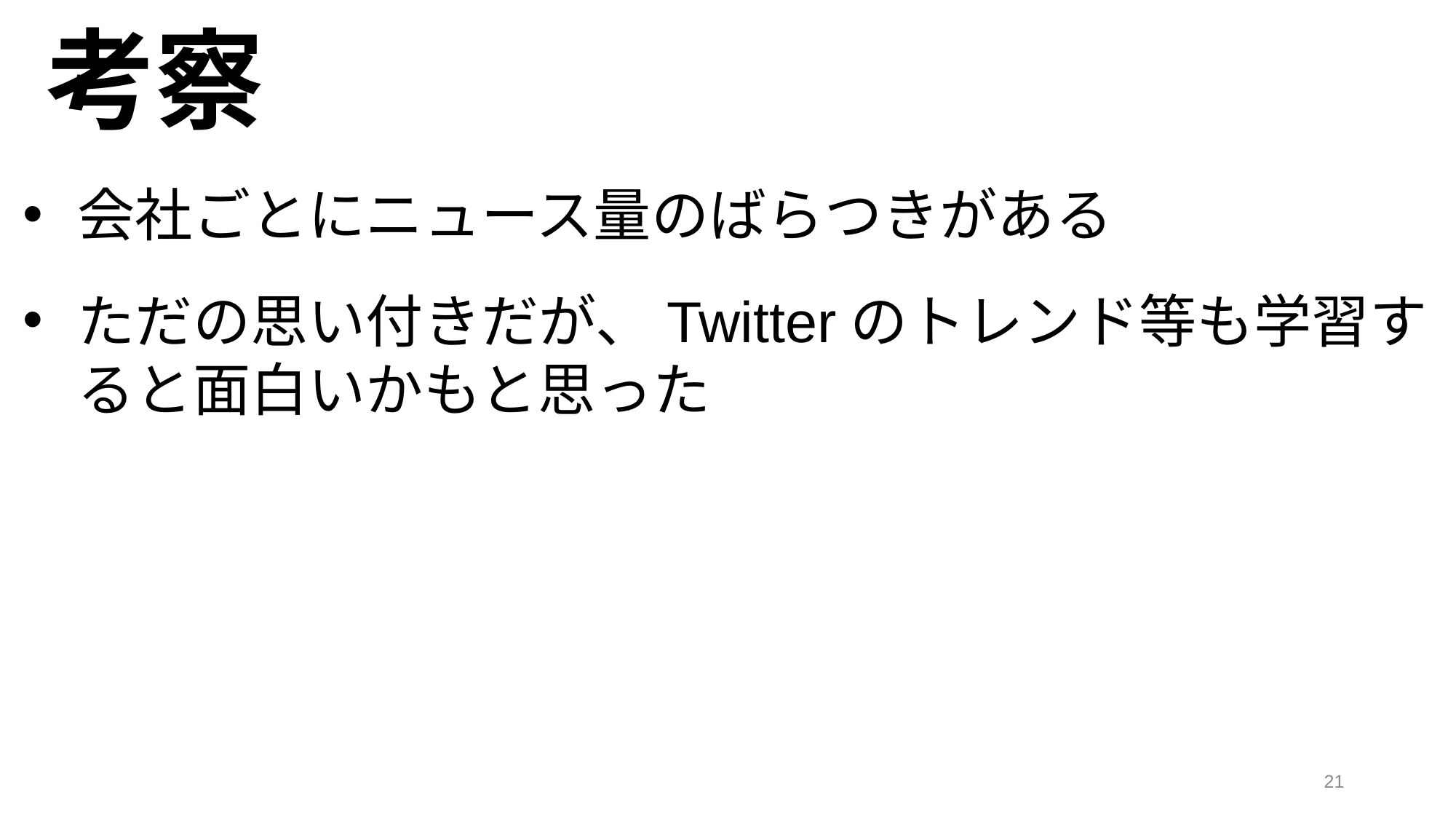

考察
会社ごとにニュース量のばらつきがある

ただの思い付きだが、Twitterのトレンド等も学習すると面白いかもと思った
21